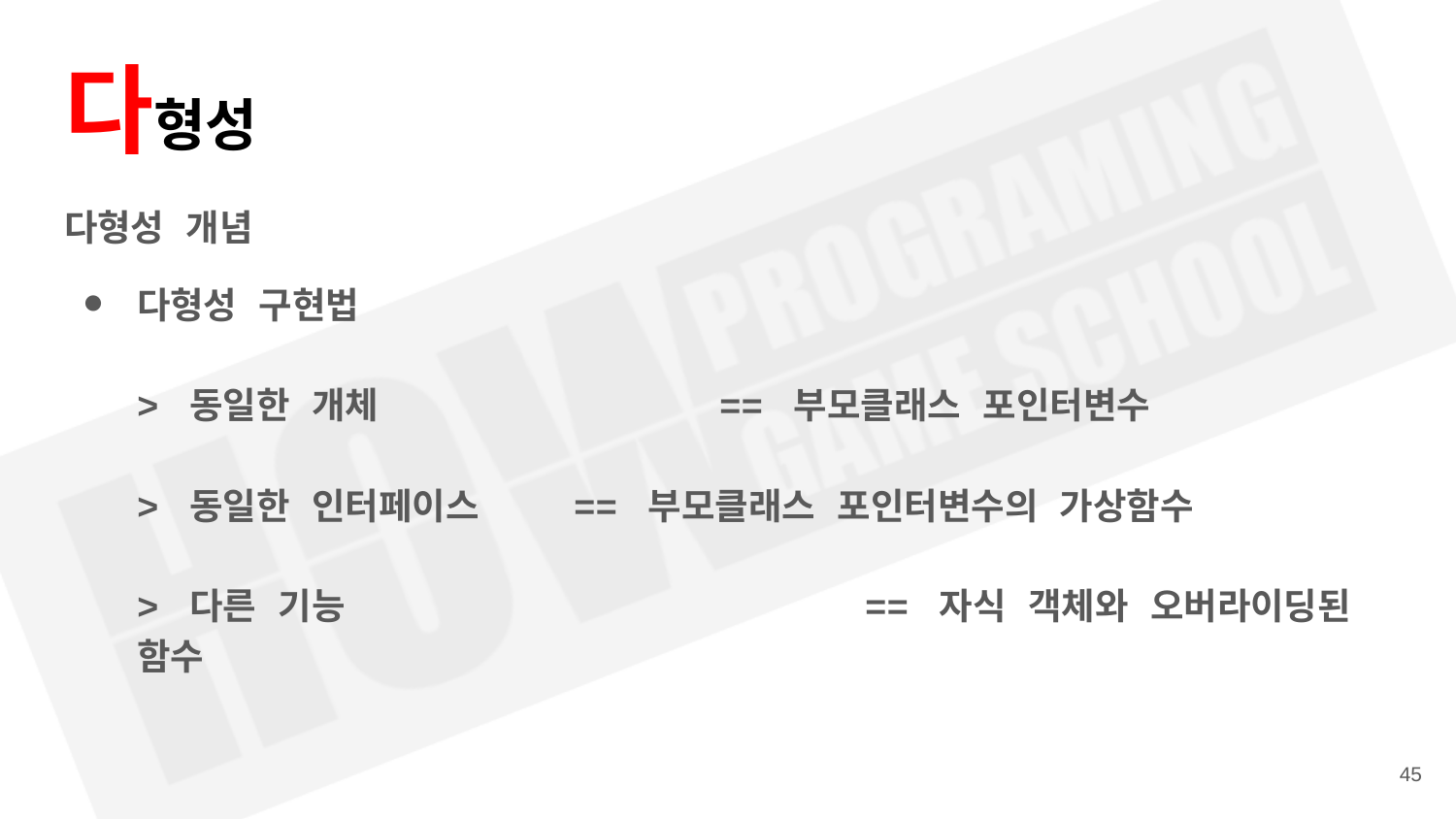

# 다형성
다형성 개념
다형성 구현법
> 동일한 개체 			== 부모클래스 포인터변수
> 동일한 인터페이스 	== 부모클래스 포인터변수의 가상함수
> 다른 기능				== 자식 객체와 오버라이딩된 함수
45